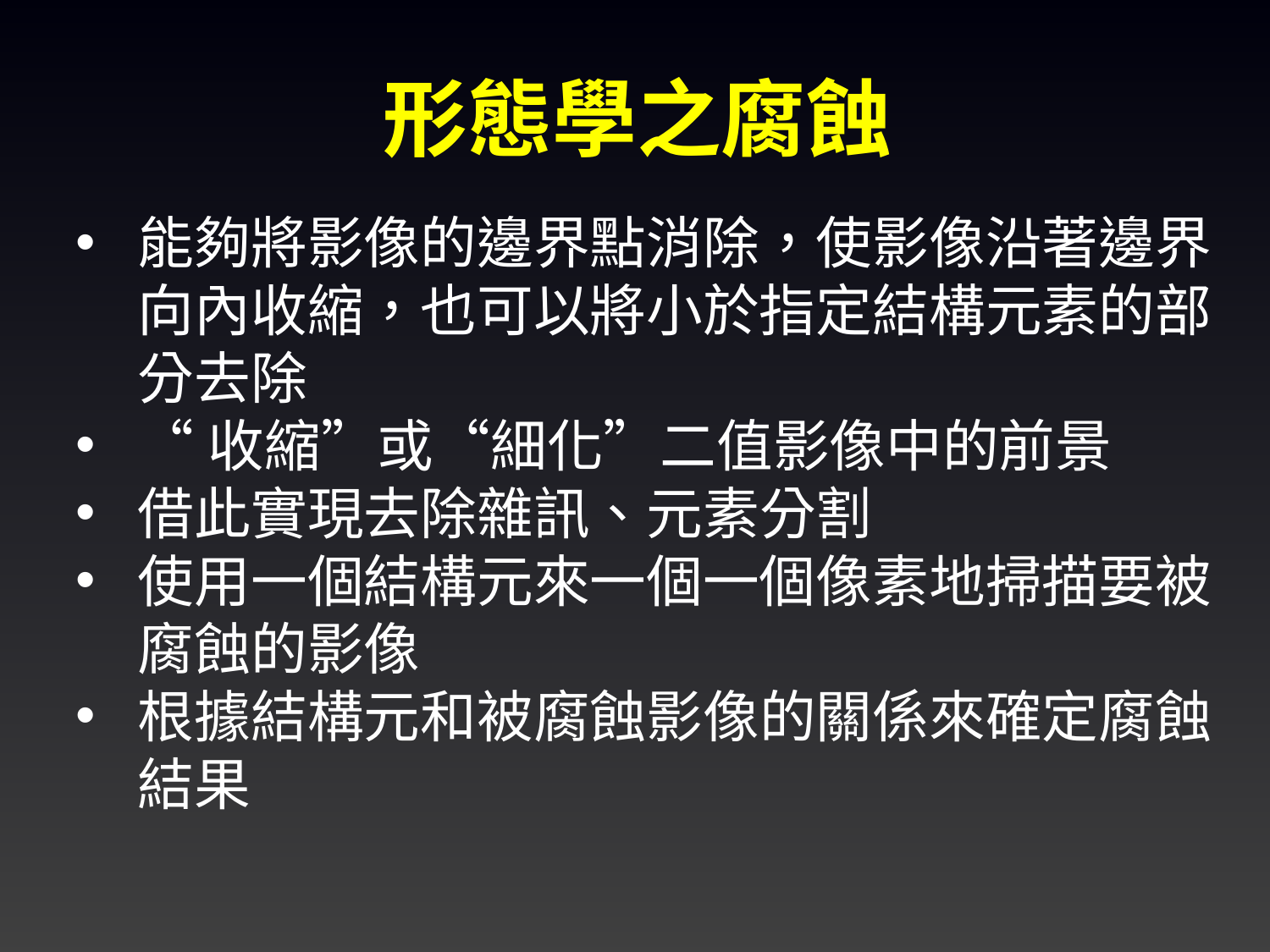

形態學之腐蝕
能夠將影像的邊界點消除，使影像沿著邊界向內收縮，也可以將小於指定結構元素的部分去除
“收縮”或“細化”二值影像中的前景
借此實現去除雜訊、元素分割
使用一個結構元來一個一個像素地掃描要被腐蝕的影像
根據結構元和被腐蝕影像的關係來確定腐蝕結果